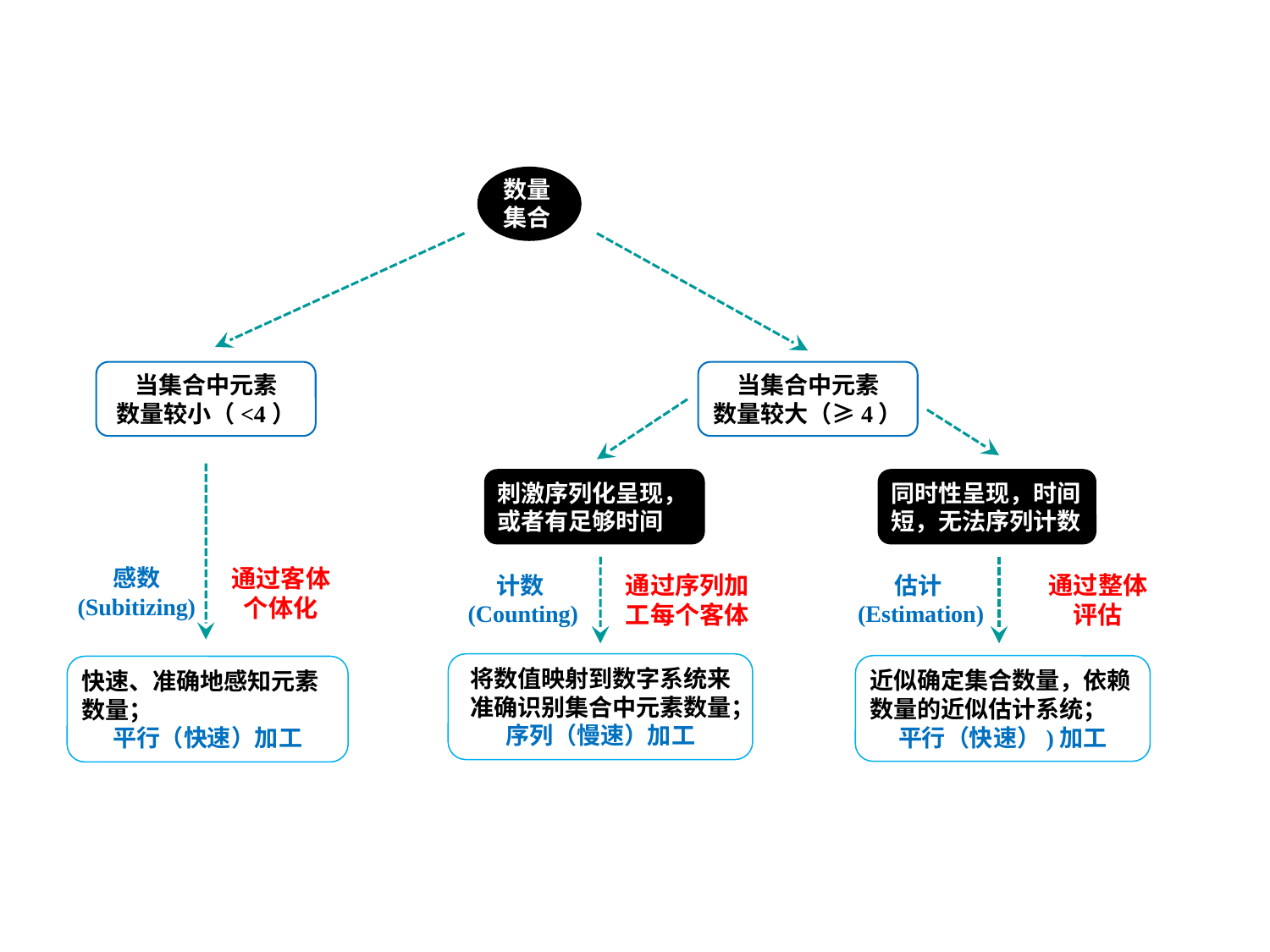

数量
集合
当集合中元素
数量较小（<4）
当集合中元素
数量较大（≥4）
刺激序列化呈现，或者有足够时间
通过序列加工每个客体
计数(Counting)
将数值映射到数字系统来准确识别集合中元素数量；序列（慢速）加工
同时性呈现，时间短，无法序列计数
通过整体评估
估计(Estimation)
近似确定集合数量，依赖数量的近似估计系统；
平行（快速）)加工
感数
(Subitizing)
通过客体个体化
快速、准确地感知元素数量；
平行（快速）加工